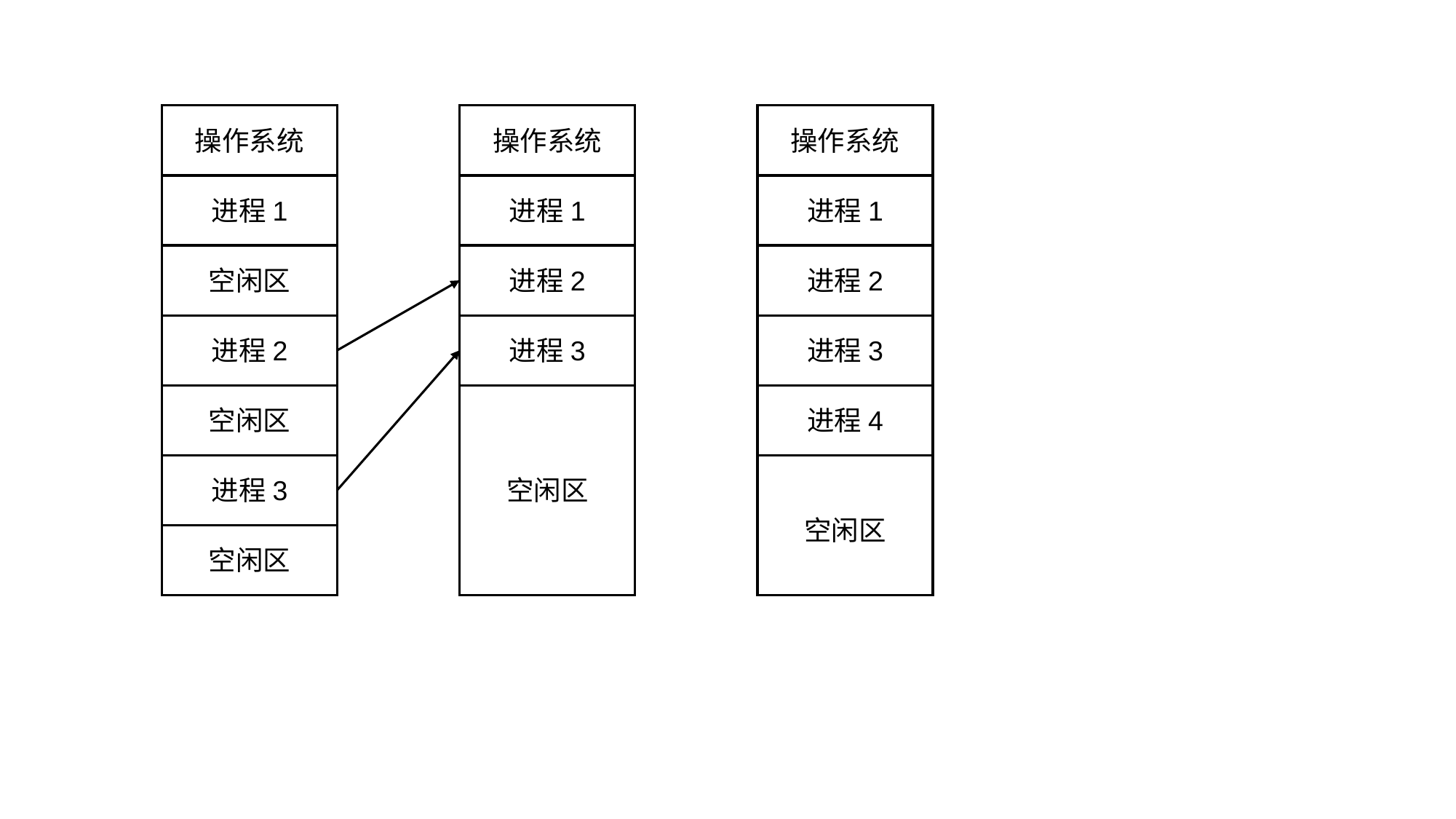

操作系统

操作系统

操作系统

进程1

进程1

进程1

空闲区

进程2

进程2

进程2

进程3

进程3

空闲区

空闲区

进程4

进程3

空闲区

空闲区